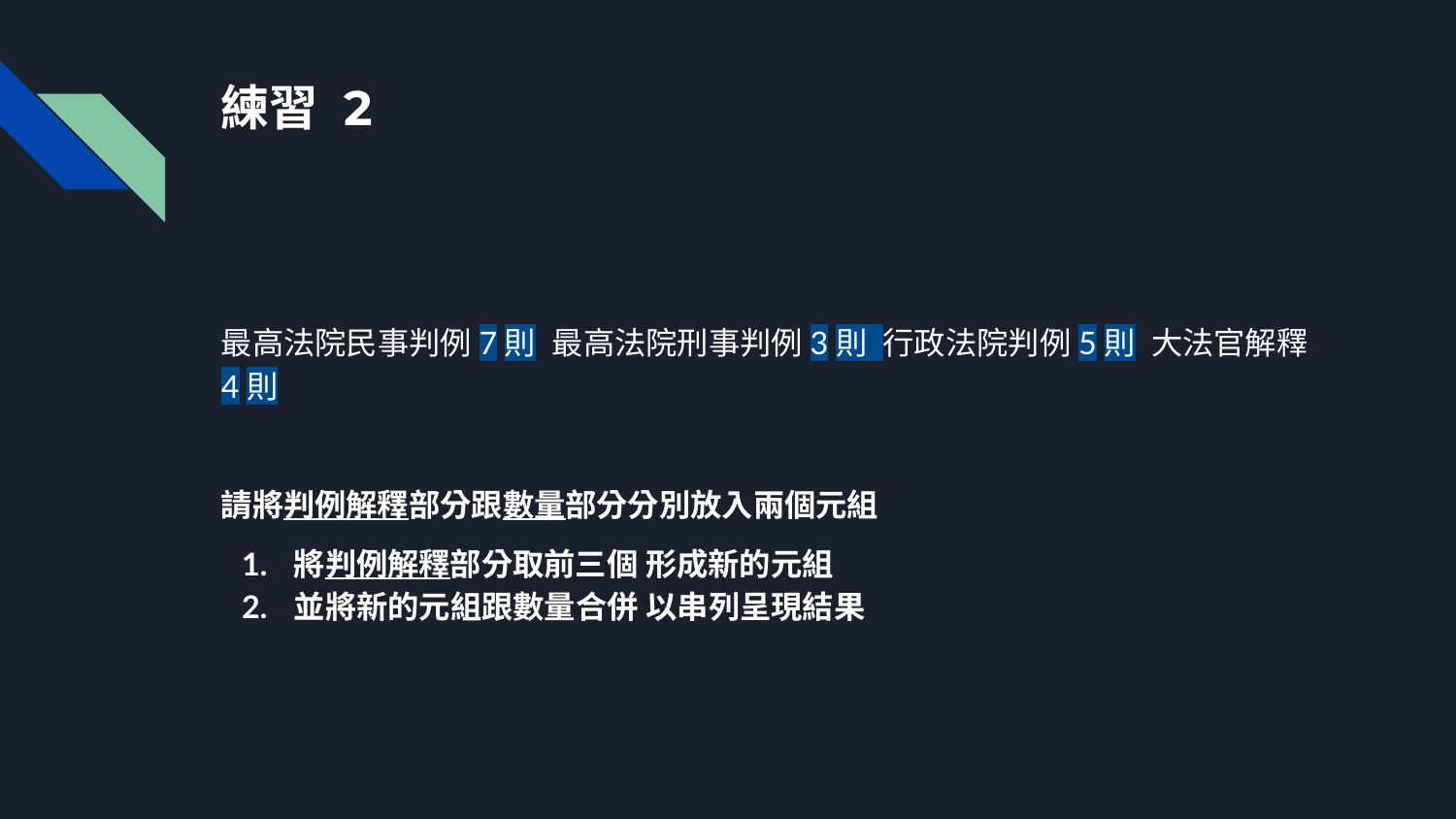

# 練習 2

最高法院民事判例7則  最高法院刑事判例3則  行政法院判例5則  大法官解釋4則

請將判例解釋部分跟數量部分分別放入兩個元組
將判例解釋部分取前三個 形成新的元組
並將新的元組跟數量合併 以串列呈現結果